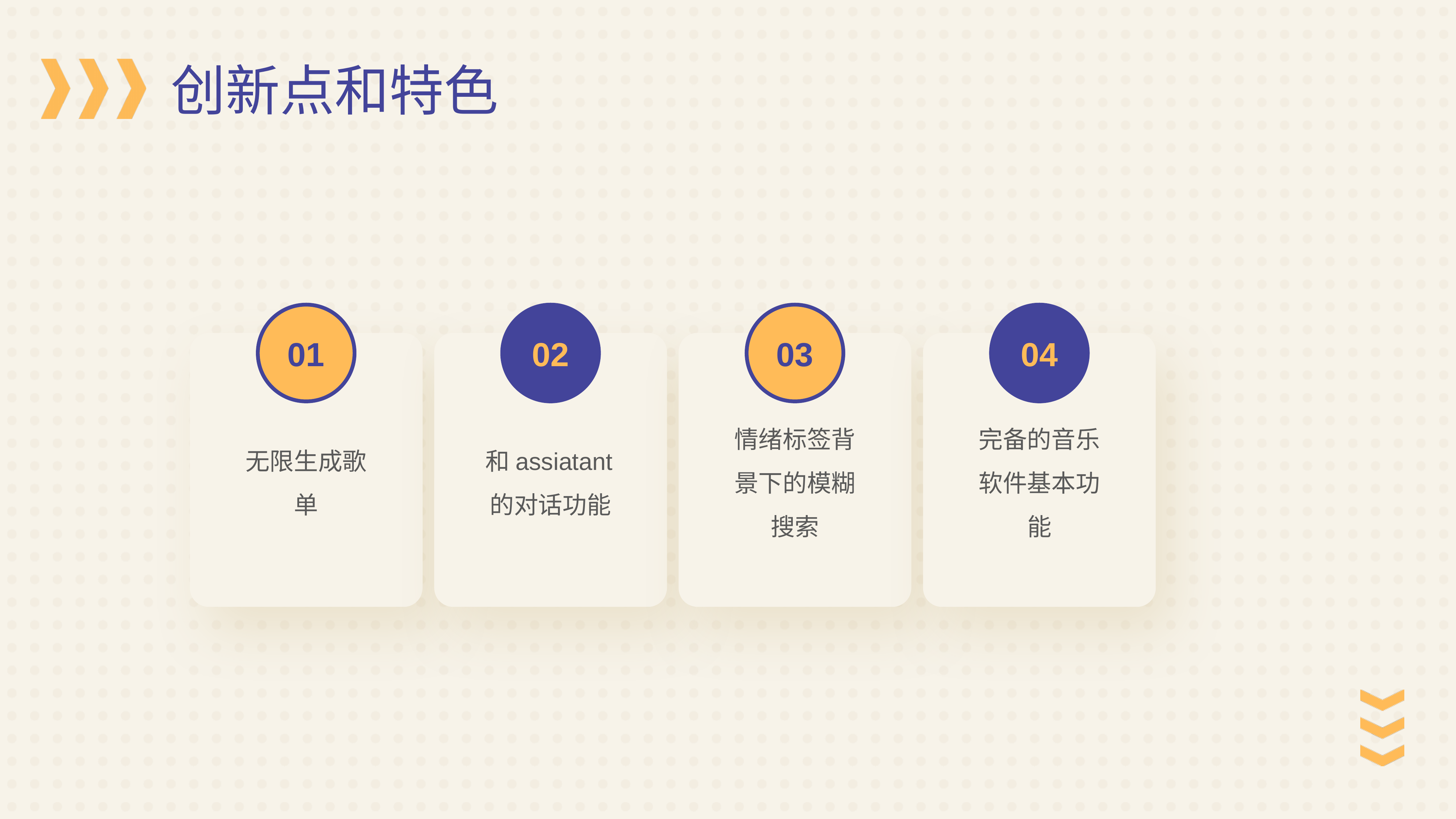

创新点和特色
01
02
03
04

情绪标签背景下的模糊搜索
完备的音乐软件基本功能
和assiatant的对话功能
无限生成歌单